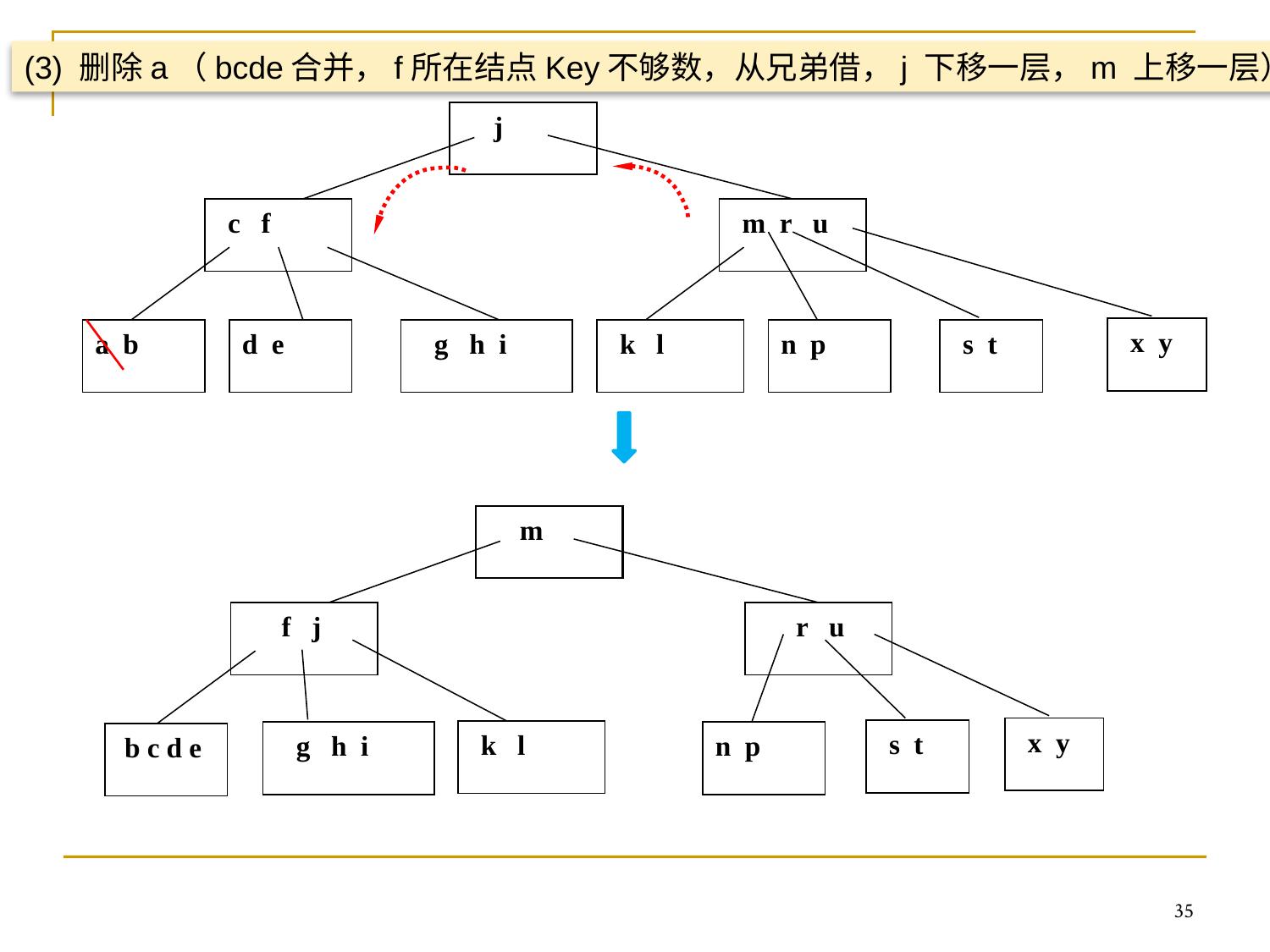

(3) 删除a（bcde合并，f所在结点Key不够数，从兄弟借，j 下移一层，m 上移一层）
j

c   f
m  r   u

x  y
a  b
d  e
g   h  i
k   l
n  p
s  t

m

    f   j
    r   u

x  y
s  t
k   l
n  p
g   h  i
 b c d e
35